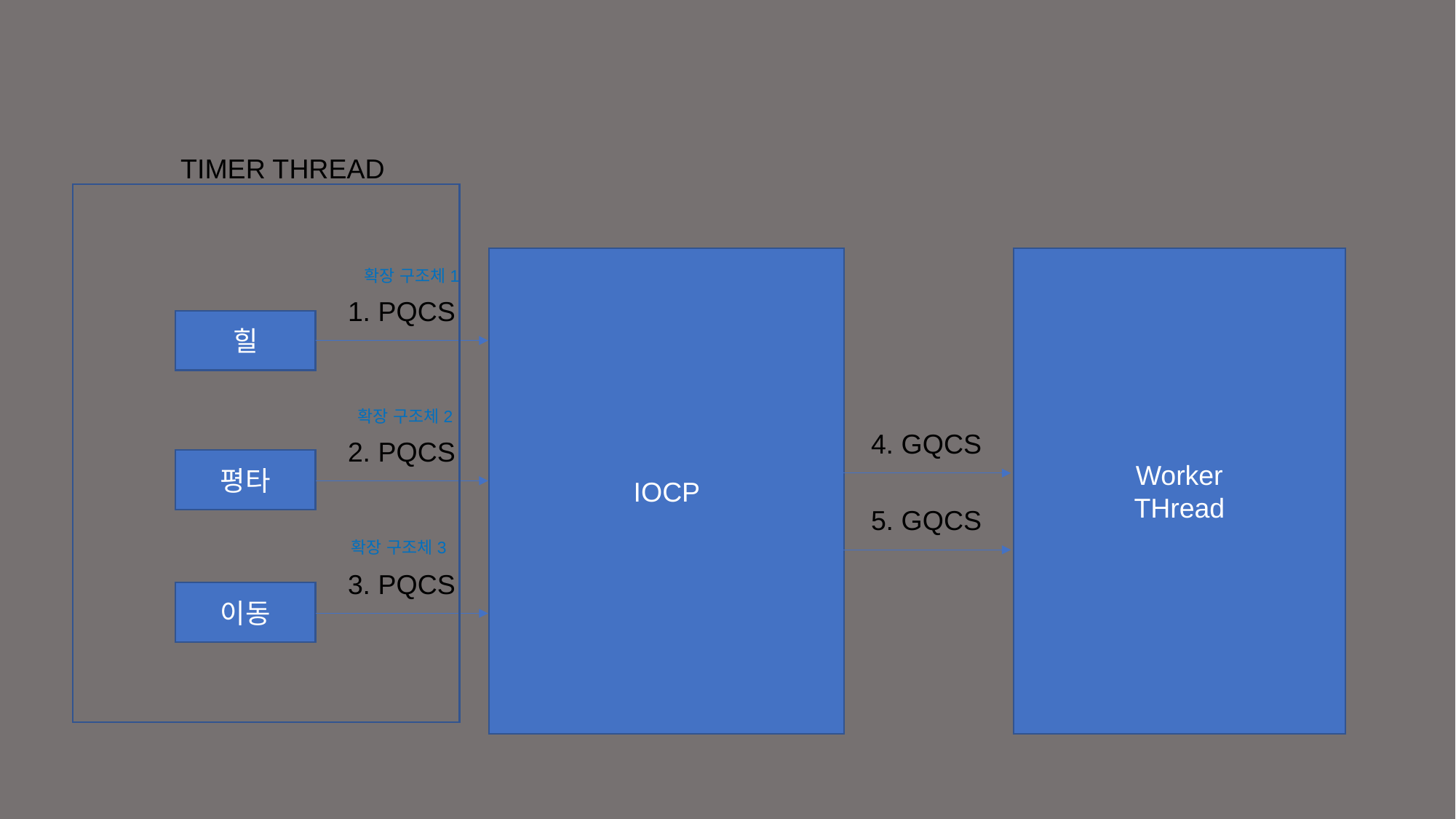

TIMER THREAD

IOCP
Worker
THread
확장 구조체1
1. PQCS
힐
확장 구조체2
4. GQCS
2. PQCS
평타
5. GQCS
확장 구조체3
3. PQCS
이동